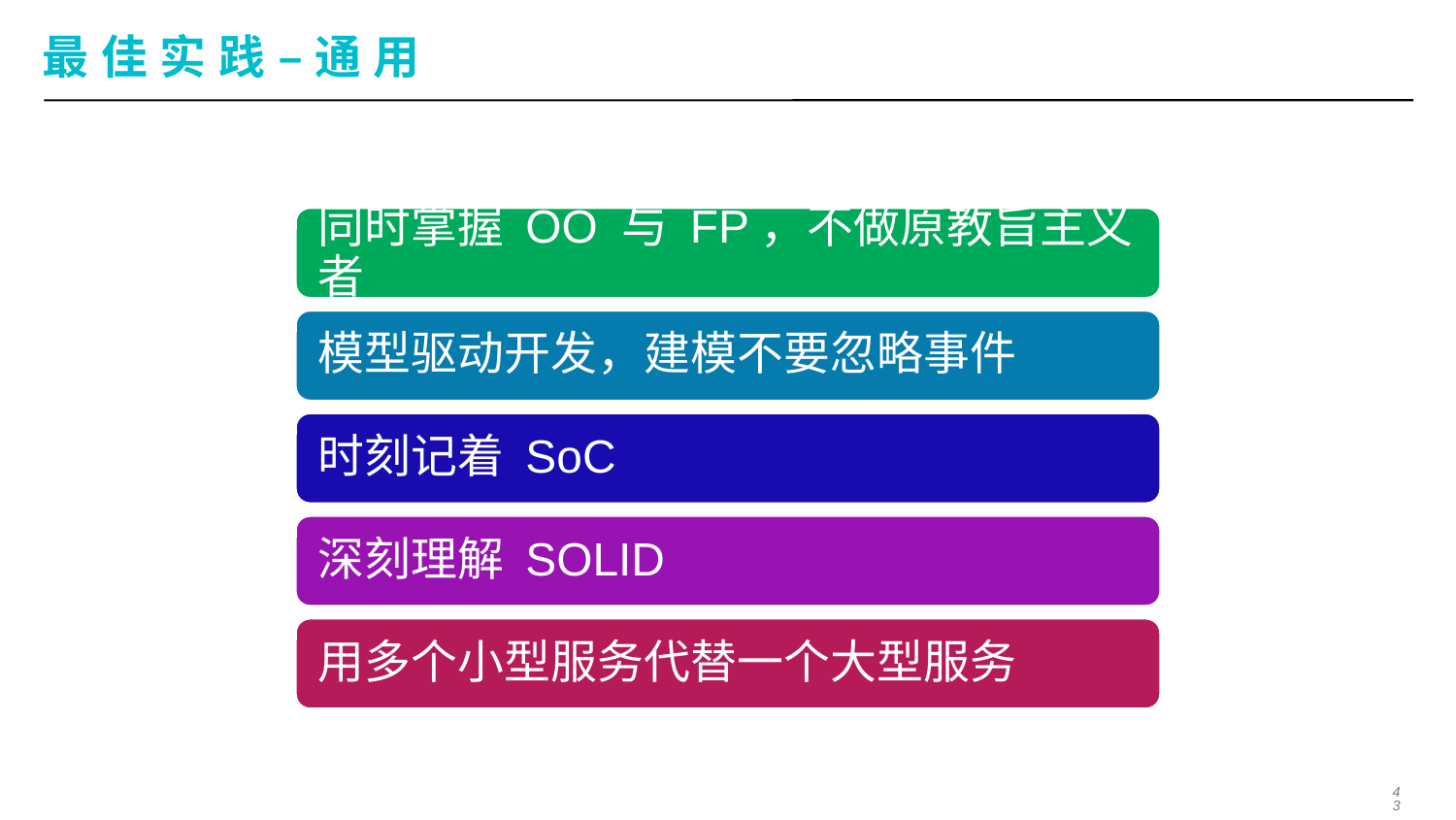

# 最佳实践–通用
同时掌握 OO 与 FP，不做原教旨主义者
模型驱动开发，建模不要忽略事件
时刻记着 SoC
深刻理解 SOLID
用多个小型服务代替一个大型服务
43